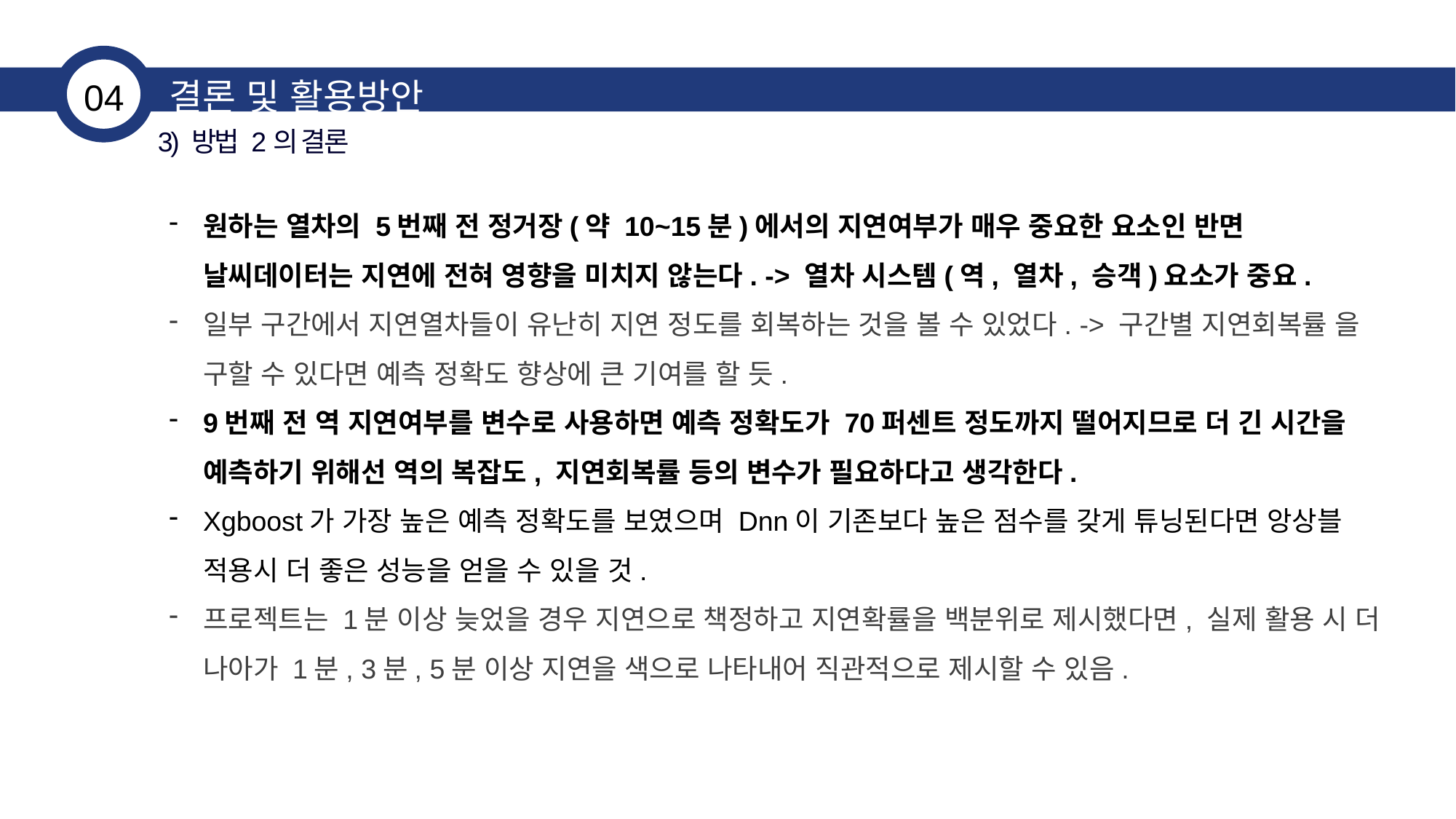

결론 및 활용방안

04
3) 방법 2의 결론
원하는 열차의 5번째 전 정거장(약 10~15분)에서의 지연여부가 매우 중요한 요소인 반면 날씨데이터는 지연에 전혀 영향을 미치지 않는다. -> 열차 시스템(역, 열차, 승객)요소가 중요.
일부 구간에서 지연열차들이 유난히 지연 정도를 회복하는 것을 볼 수 있었다. -> 구간별 지연회복률 을 구할 수 있다면 예측 정확도 향상에 큰 기여를 할 듯.
9번째 전 역 지연여부를 변수로 사용하면 예측 정확도가 70퍼센트 정도까지 떨어지므로 더 긴 시간을 예측하기 위해선 역의 복잡도, 지연회복률 등의 변수가 필요하다고 생각한다.
Xgboost가 가장 높은 예측 정확도를 보였으며 Dnn이 기존보다 높은 점수를 갖게 튜닝된다면 앙상블 적용시 더 좋은 성능을 얻을 수 있을 것.
프로젝트는 1분 이상 늦었을 경우 지연으로 책정하고 지연확률을 백분위로 제시했다면, 실제 활용 시 더 나아가 1분, 3분, 5분 이상 지연을 색으로 나타내어 직관적으로 제시할 수 있음.